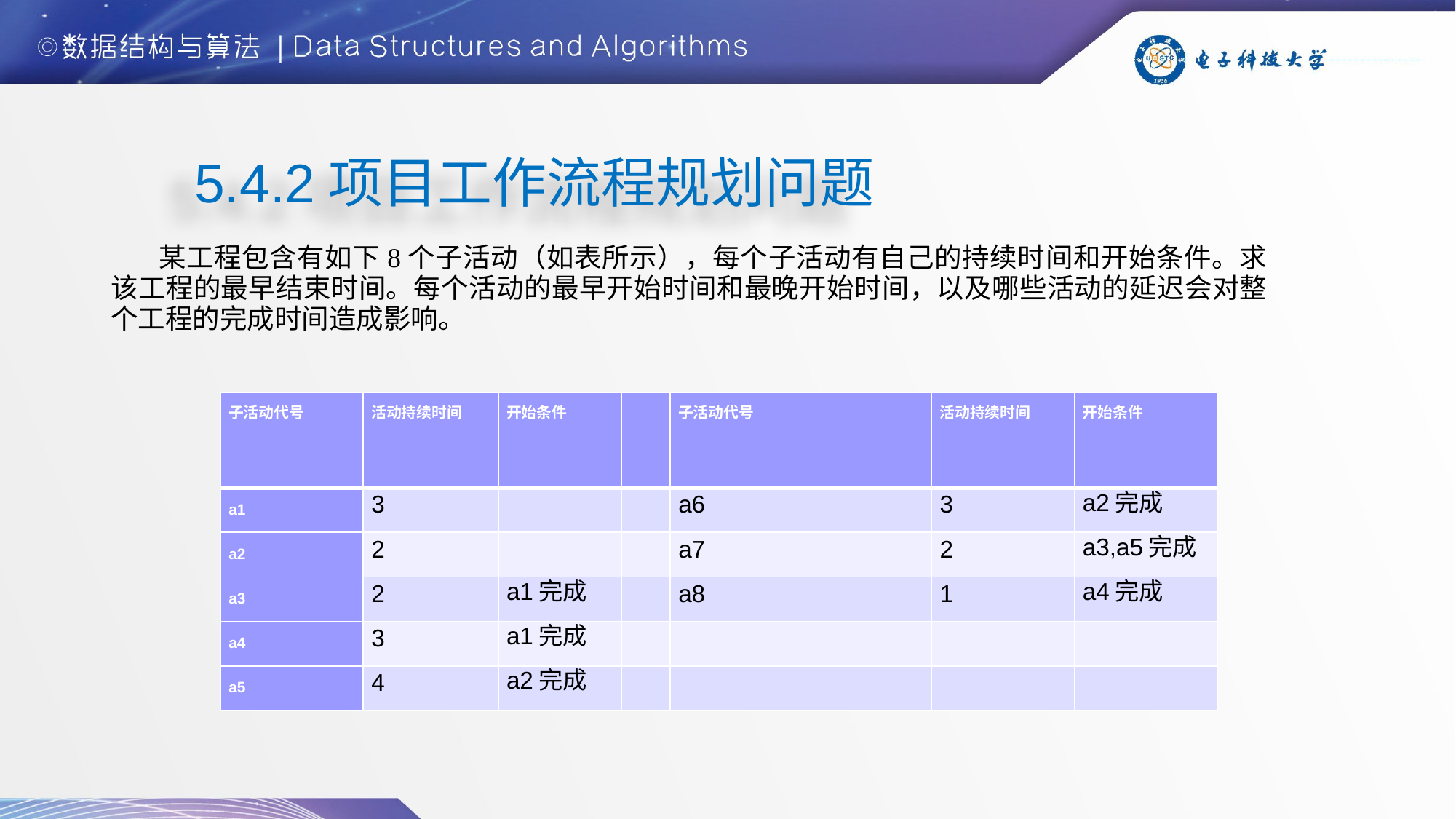

5.4.2项目工作流程规划问题
某工程包含有如下8个子活动（如表所示），每个子活动有自己的持续时间和开始条件。求该工程的最早结束时间。每个活动的最早开始时间和最晚开始时间，以及哪些活动的延迟会对整个工程的完成时间造成影响。
| 子活动代号 | 活动持续时间 | 开始条件 |  | 子活动代号 | 活动持续时间 | 开始条件 |
| --- | --- | --- | --- | --- | --- | --- |
| a1 | 3 |  |  | a6 | 3 | a2完成 |
| a2 | 2 |  |  | a7 | 2 | a3,a5完成 |
| a3 | 2 | a1完成 |  | a8 | 1 | a4完成 |
| a4 | 3 | a1完成 |  |  |  |  |
| a5 | 4 | a2完成 |  |  |  |  |